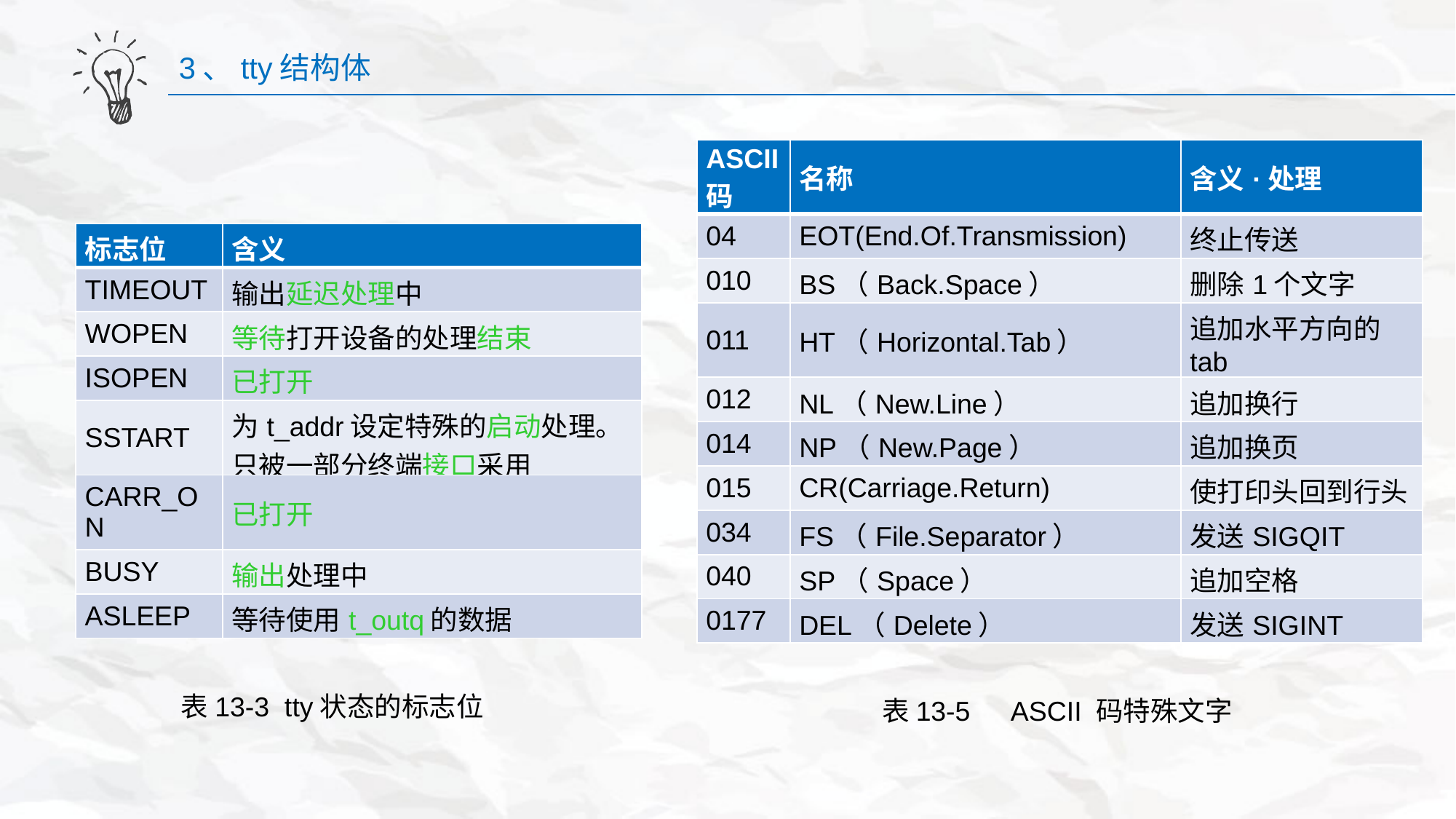

3、tty结构体
| ASCII码 | 名称 | 含义·处理 |
| --- | --- | --- |
| 04 | EOT(End.Of.Transmission) | 终止传送 |
| 010 | BS（Back.Space） | 删除1个文字 |
| 011 | HT（Horizontal.Tab） | 追加水平方向的tab |
| 012 | NL（New.Line） | 追加换行 |
| 014 | NP（New.Page） | 追加换页 |
| 015 | CR(Carriage.Return) | 使打印头回到行头 |
| 034 | FS（File.Separator） | 发送SIGQIT |
| 040 | SP（Space） | 追加空格 |
| 0177 | DEL（Delete） | 发送SIGINT |
| 标志位 | 含义 |
| --- | --- |
| TIMEOUT | 输出延迟处理中 |
| WOPEN | 等待打开设备的处理结束 |
| ISOPEN | 已打开 |
| SSTART | 为t\_addr设定特殊的启动处理。只被一部分终端接口采用 |
| CARR\_ON | 已打开 |
| BUSY | 输出处理中 |
| ASLEEP | 等待使用t\_outq的数据 |
表13-3  tty状态的标志位
表13-5　ASCII 码特殊文字